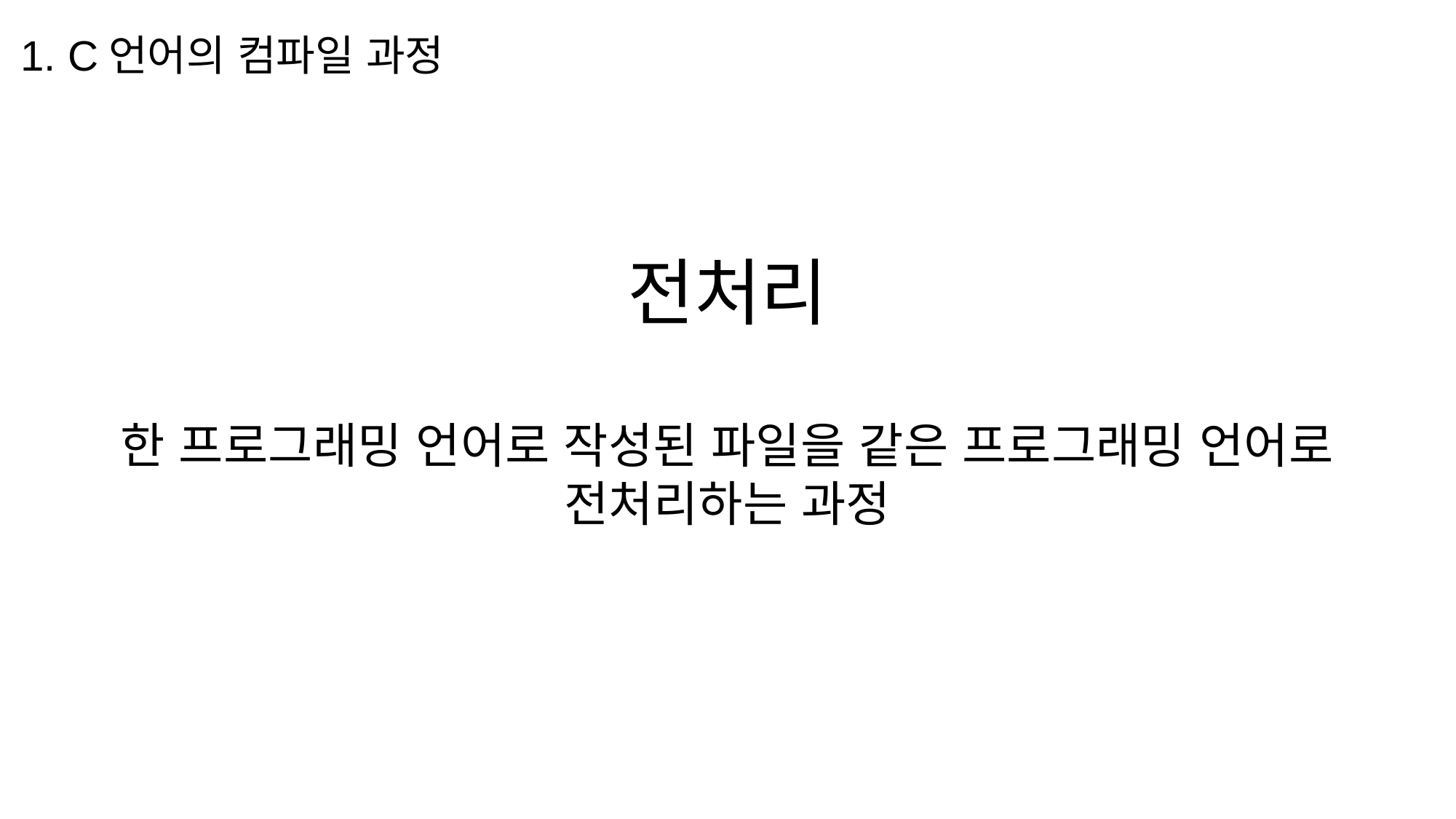

1. C언어의 컴파일 과정
전처리
한 프로그래밍 언어로 작성된 파일을 같은 프로그래밍 언어로
전처리하는 과정